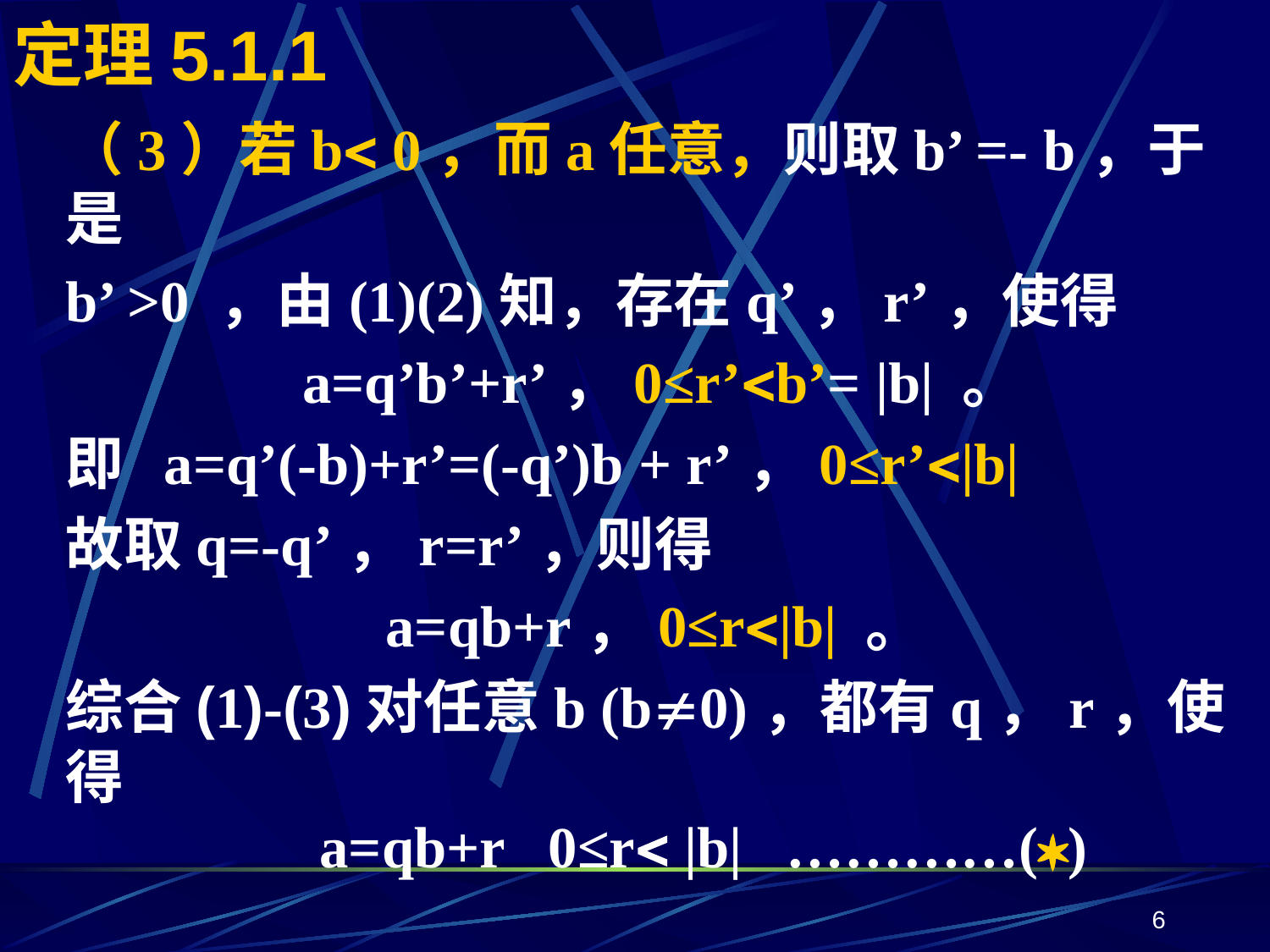

# 定理5.1.1
（3）若b< 0，而a任意，则取b’ =- b，于是
b’ >0 ，由(1)(2)知，存在q’，r’，使得
a=q’b’+r’，0≤r’<b’= |b| 。
即  a=q’(-b)+r’=(-q’)b + r’，0≤r’<|b|
故取q=-q’，r=r’，则得
a=qb+r，0≤r<|b| 。
综合(1)-(3)对任意b (b≠0)，都有q，r，使得
		a=qb+r   0≤r< |b|   …………(∗)

6